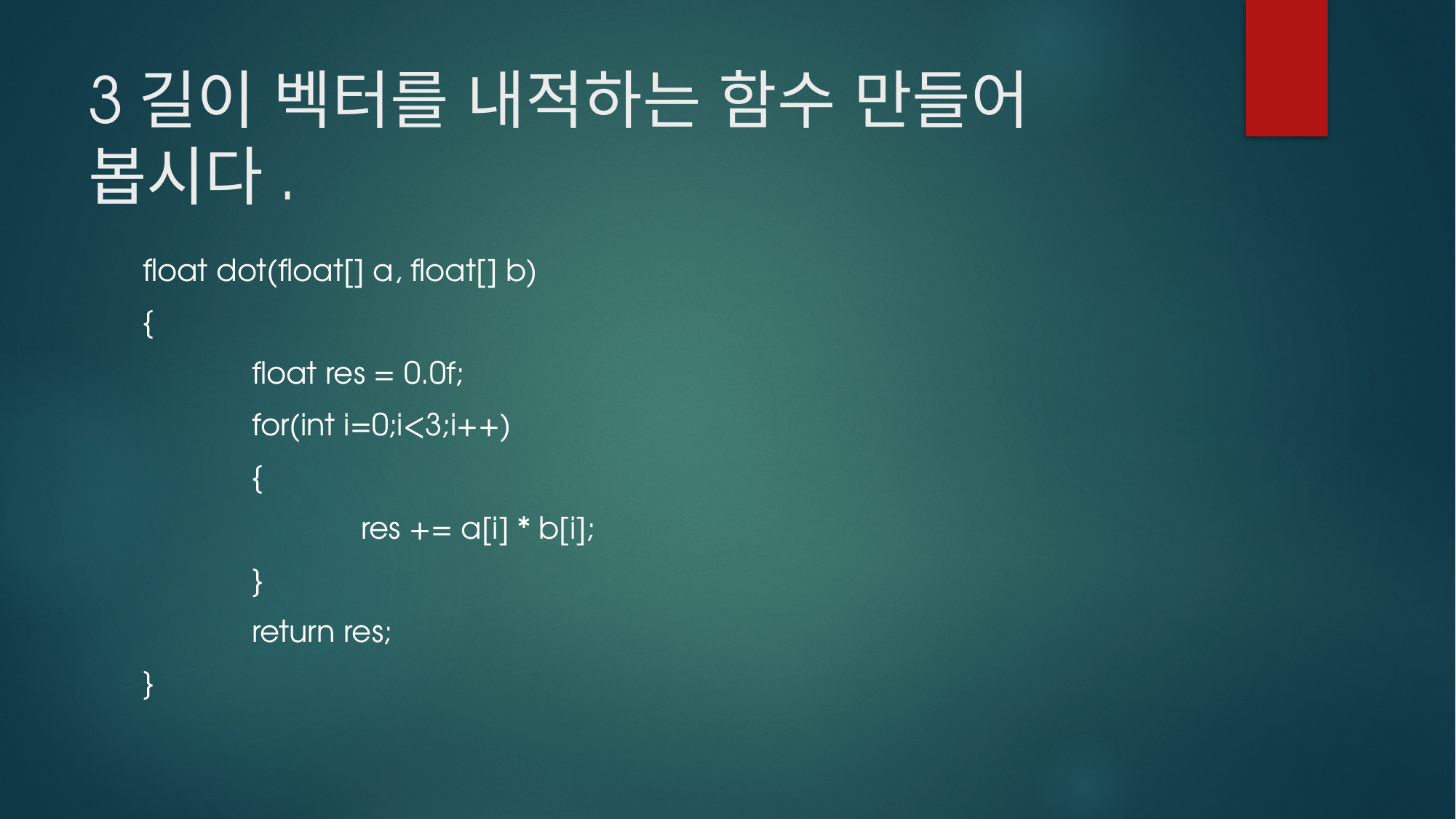

# 3길이 벡터를 내적하는 함수 만들어 봅시다.
float dot(float[] a, float[] b)
{
	float res = 0.0f;
	for(int i=0;i<3;i++)
	{
		res += a[i] * b[i];
	}
	return res;
}